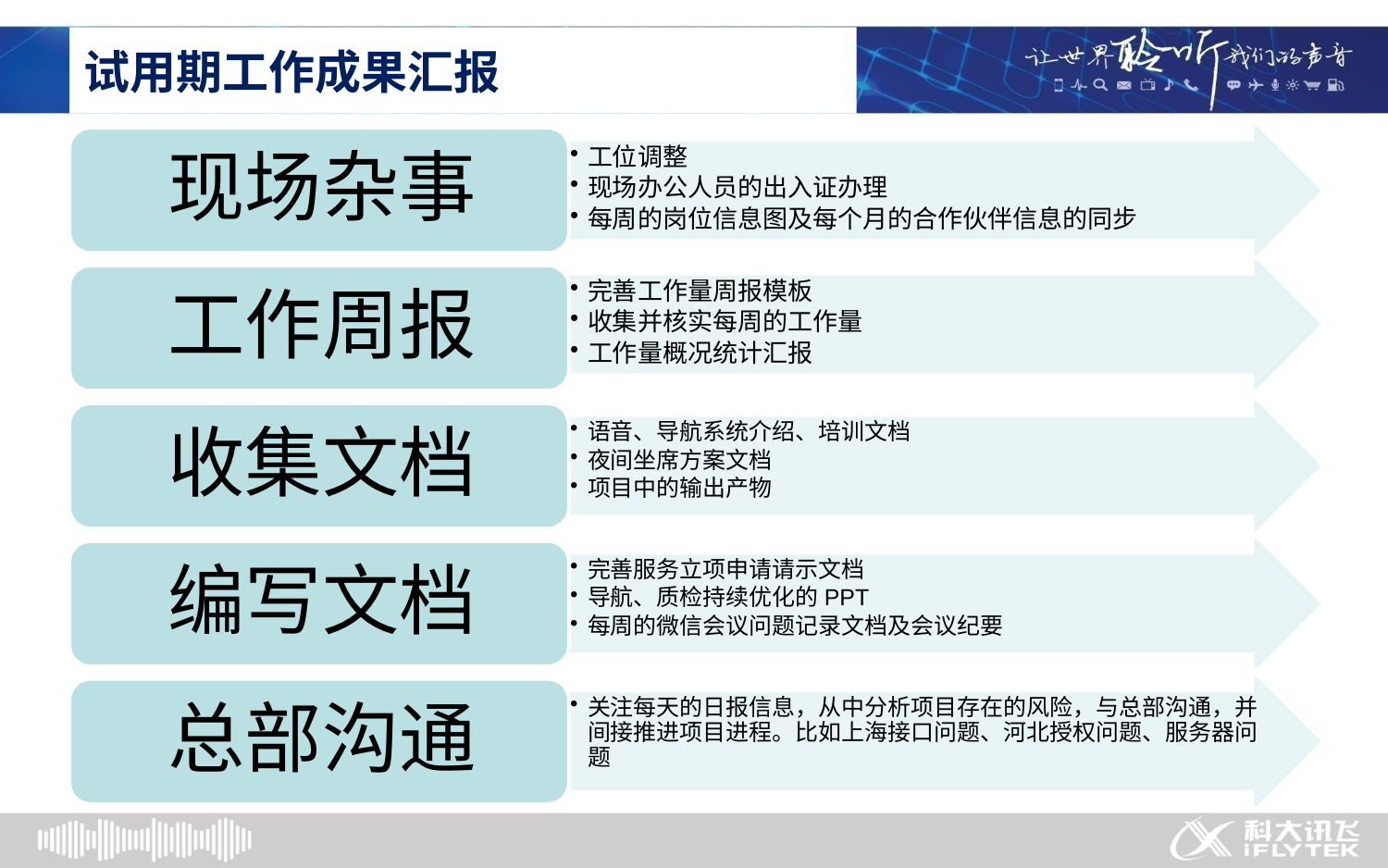

# 试用期工作成果汇报
工位调整
现场办公人员的出入证办理
每周的岗位信息图及每个月的合作伙伴信息的同步
现场杂事
完善工作量周报模板
收集并核实每周的工作量
工作量概况统计汇报

工作周报
语音、导航系统介绍、培训文档
夜间坐席方案文档
项目中的输出产物
收集文档
完善服务立项申请请示文档
导航、质检持续优化的PPT
每周的微信会议问题记录文档及会议纪要
编写文档
关注每天的日报信息，从中分析项目存在的风险，与总部沟通，并间接推进项目进程。比如上海接口问题、河北授权问题、服务器问题
总部沟通